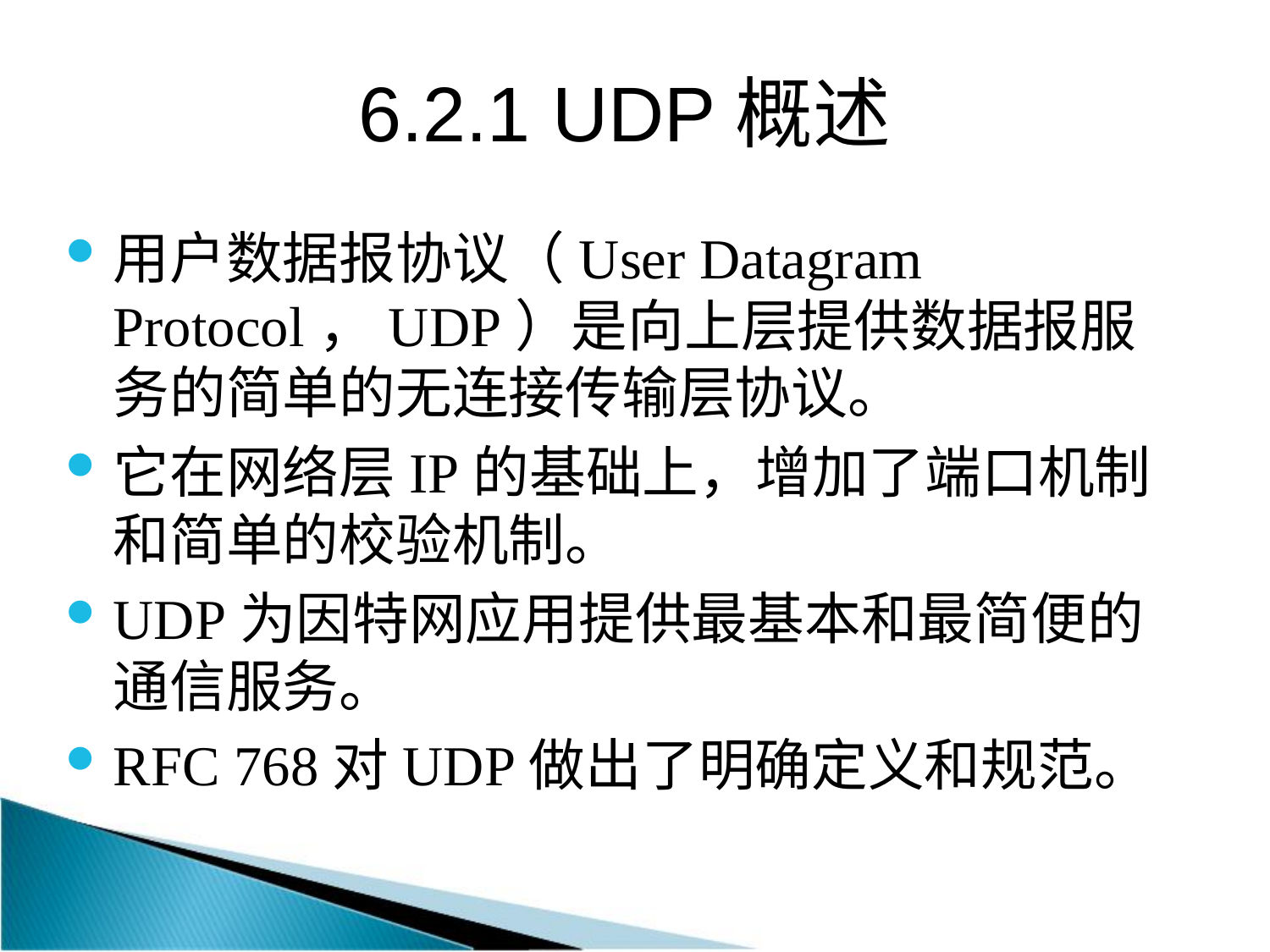

# 6.2.1 UDP概述
用户数据报协议（User Datagram Protocol，UDP）是向上层提供数据报服务的简单的无连接传输层协议。
它在网络层IP的基础上，增加了端口机制和简单的校验机制。
UDP为因特网应用提供最基本和最简便的通信服务。
RFC 768对UDP做出了明确定义和规范。